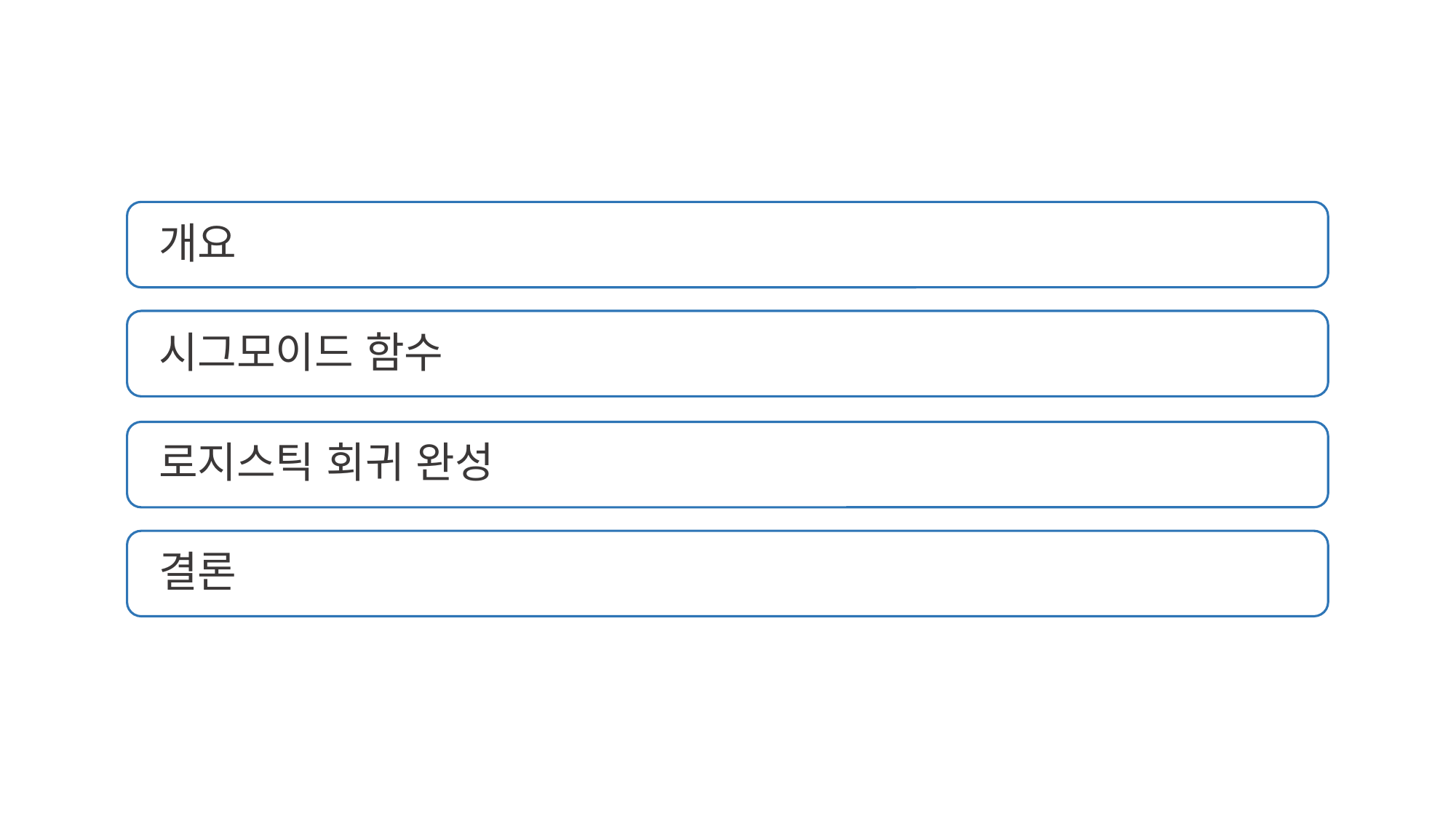

개요
 시그모이드 함수
 로지스틱 회귀 완성
 결론